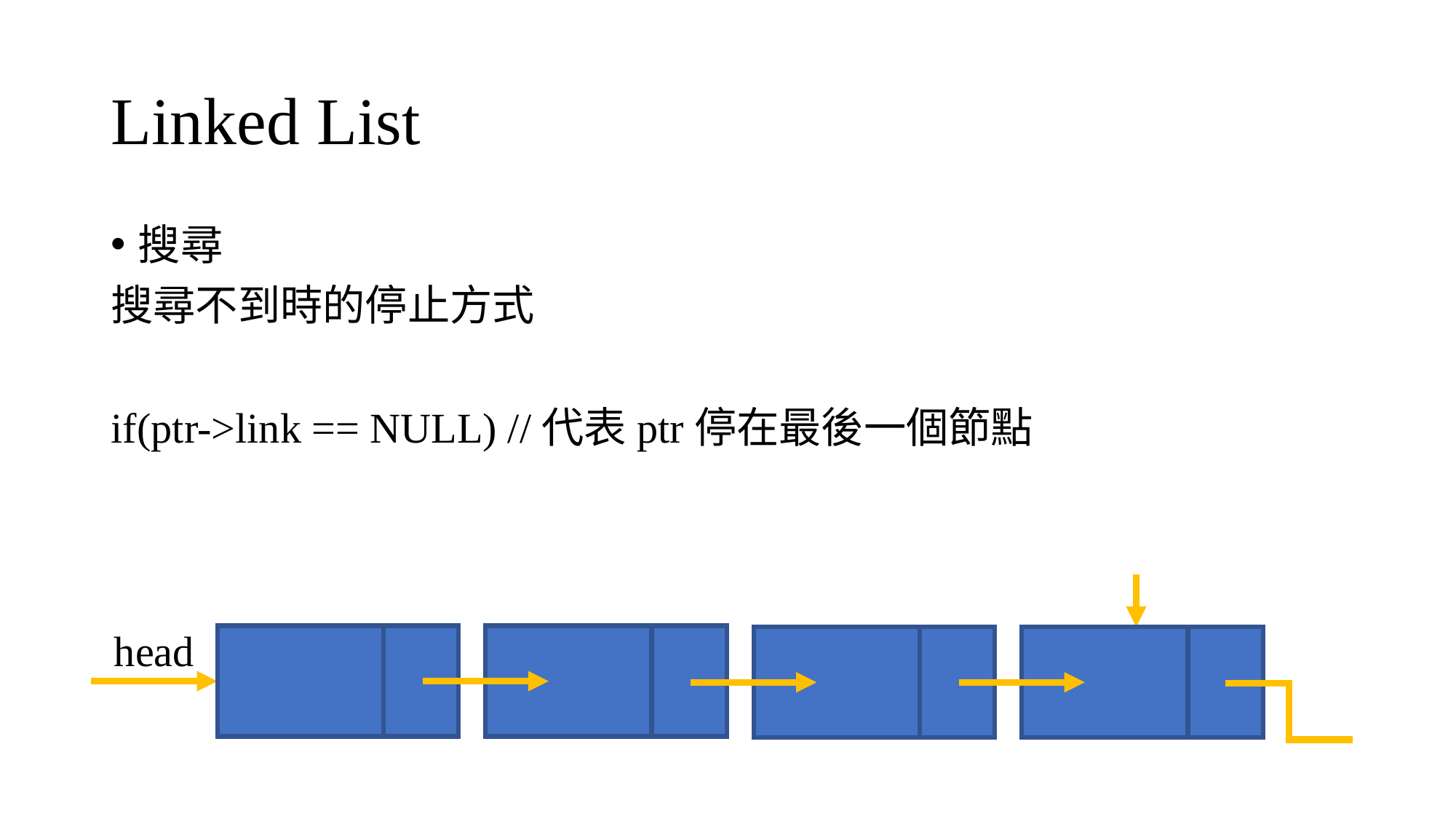

# Linked List
搜尋
搜尋不到時的停止方式

if(ptr->link == NULL) //代表ptr停在最後一個節點
head